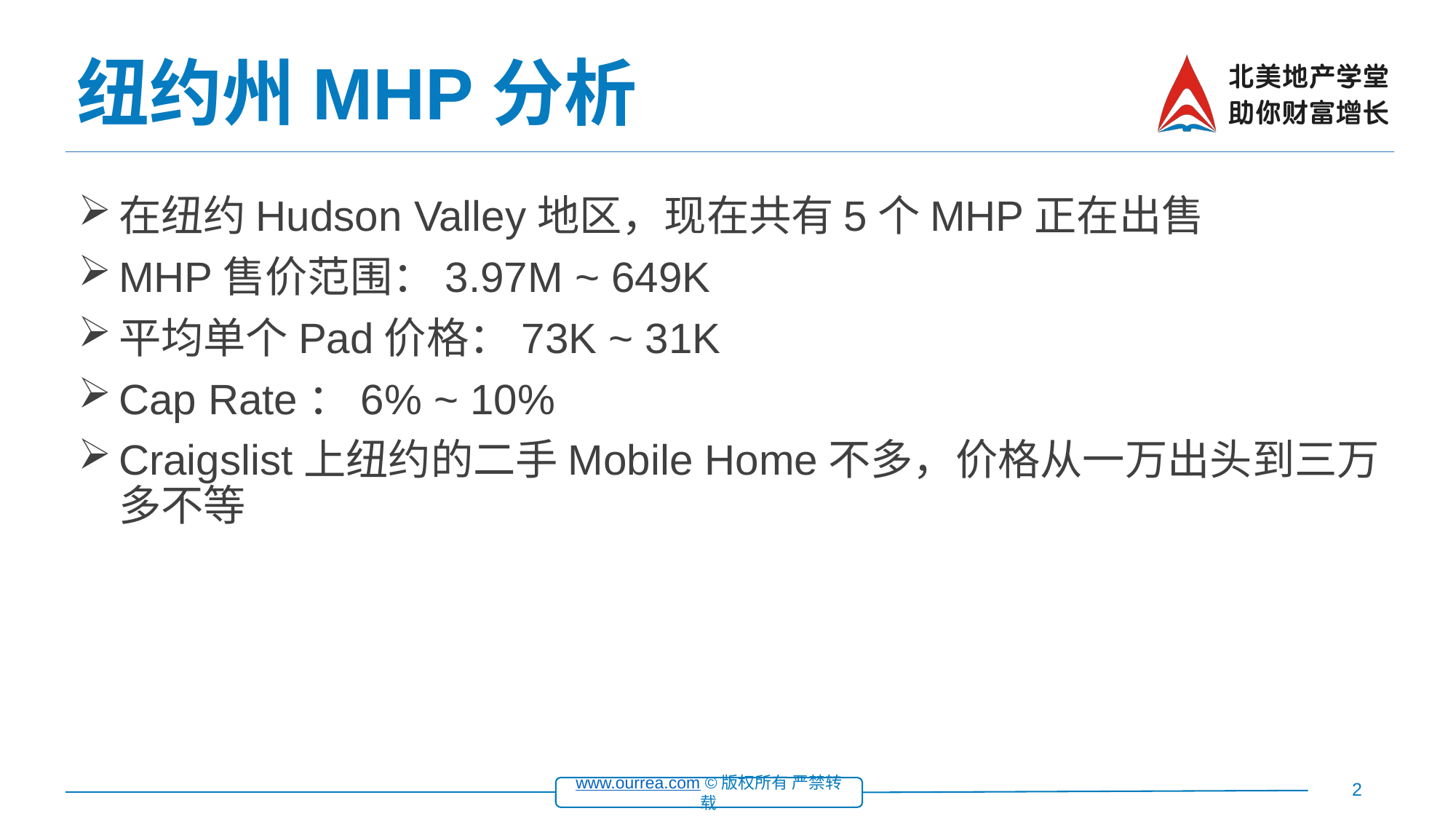

# 纽约州MHP分析
在纽约Hudson Valley地区，现在共有5个MHP正在出售
MHP售价范围：3.97M ~ 649K
平均单个Pad价格：73K ~ 31K
Cap Rate：6% ~ 10%
Craigslist上纽约的二手Mobile Home不多，价格从一万出头到三万多不等
2